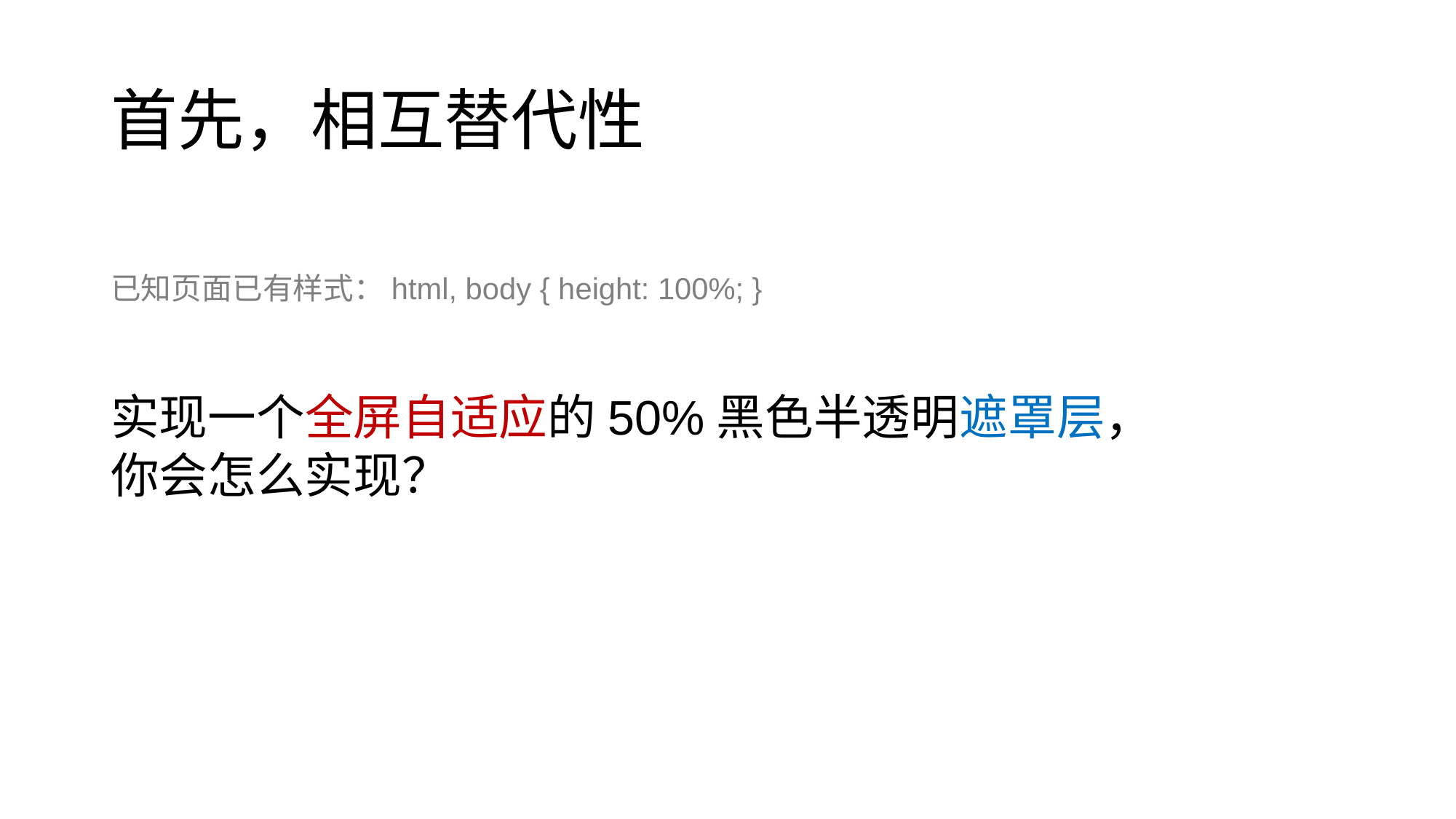

# 首先，相互替代性
已知页面已有样式：html, body { height: 100%; }
实现一个全屏自适应的50%黑色半透明遮罩层，你会怎么实现？